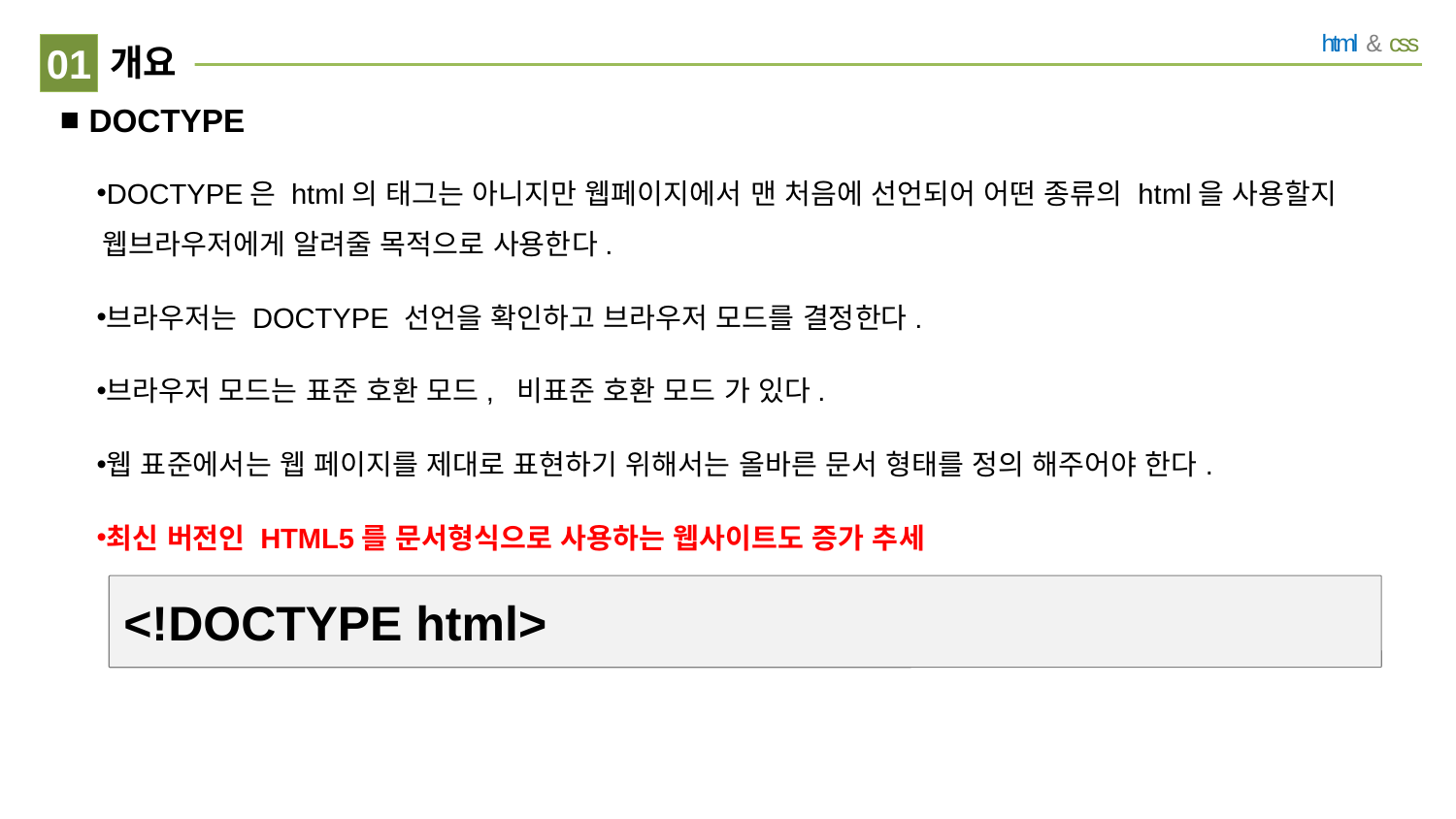

01
# 개요
DOCTYPE
DOCTYPE은 html의 태그는 아니지만 웹페이지에서 맨 처음에 선언되어 어떤 종류의 html을 사용할지 웹브라우저에게 알려줄 목적으로 사용한다.
브라우저는 DOCTYPE 선언을 확인하고 브라우저 모드를 결정한다.
브라우저 모드는 표준 호환 모드,  비표준 호환 모드 가 있다.
웹 표준에서는 웹 페이지를 제대로 표현하기 위해서는 올바른 문서 형태를 정의 해주어야 한다.
최신 버전인 HTML5를 문서형식으로 사용하는 웹사이트도 증가 추세

<!DOCTYPE html>